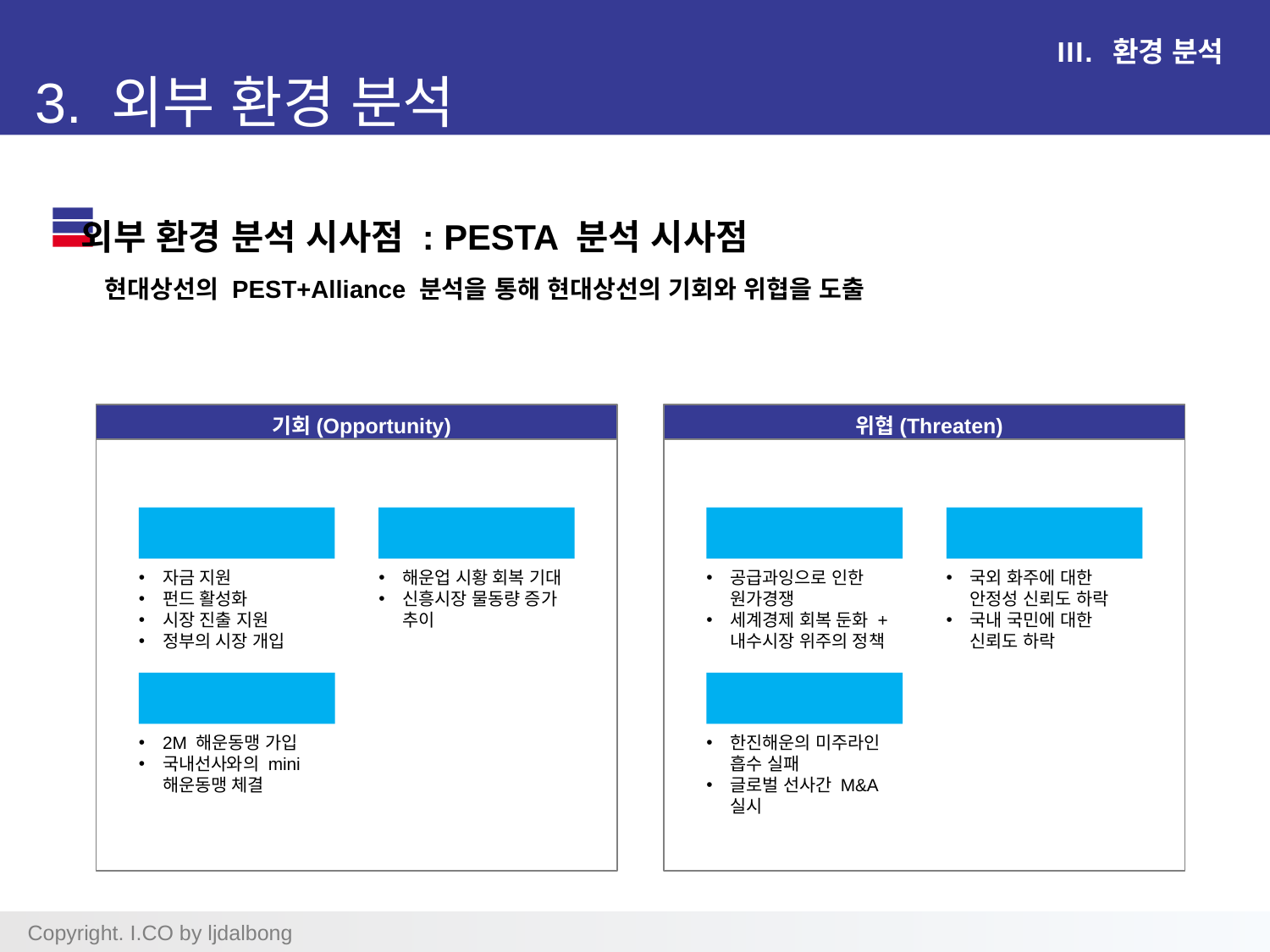

환경 분석
3. 외부 환경 분석
외부 환경 분석 시사점 : PESTA 분석 시사점
현대상선의 PEST+Alliance 분석을 통해 현대상선의 기회와 위협을 도출
기회(Opportunity)
위협(Threaten)

정부 지원
자금 지원
펀드 활성화
시장 진출 지원
정부의 시장 개입
해운업 시황
해운업 시황 회복 기대
신흥시장 물동량 증가 추이
해운동맹
2M 해운동맹 가입
국내선사와의 mini 해운동맹 체결
공급과잉
공급과잉으로 인한 원가경쟁
세계경제 회복 둔화 + 내수시장 위주의 정책
신뢰도 하락
국외 화주에 대한 안정성 신뢰도 하락
국내 국민에 대한 신뢰도 하락
M&A
한진해운의 미주라인 흡수 실패
글로벌 선사간 M&A 실시